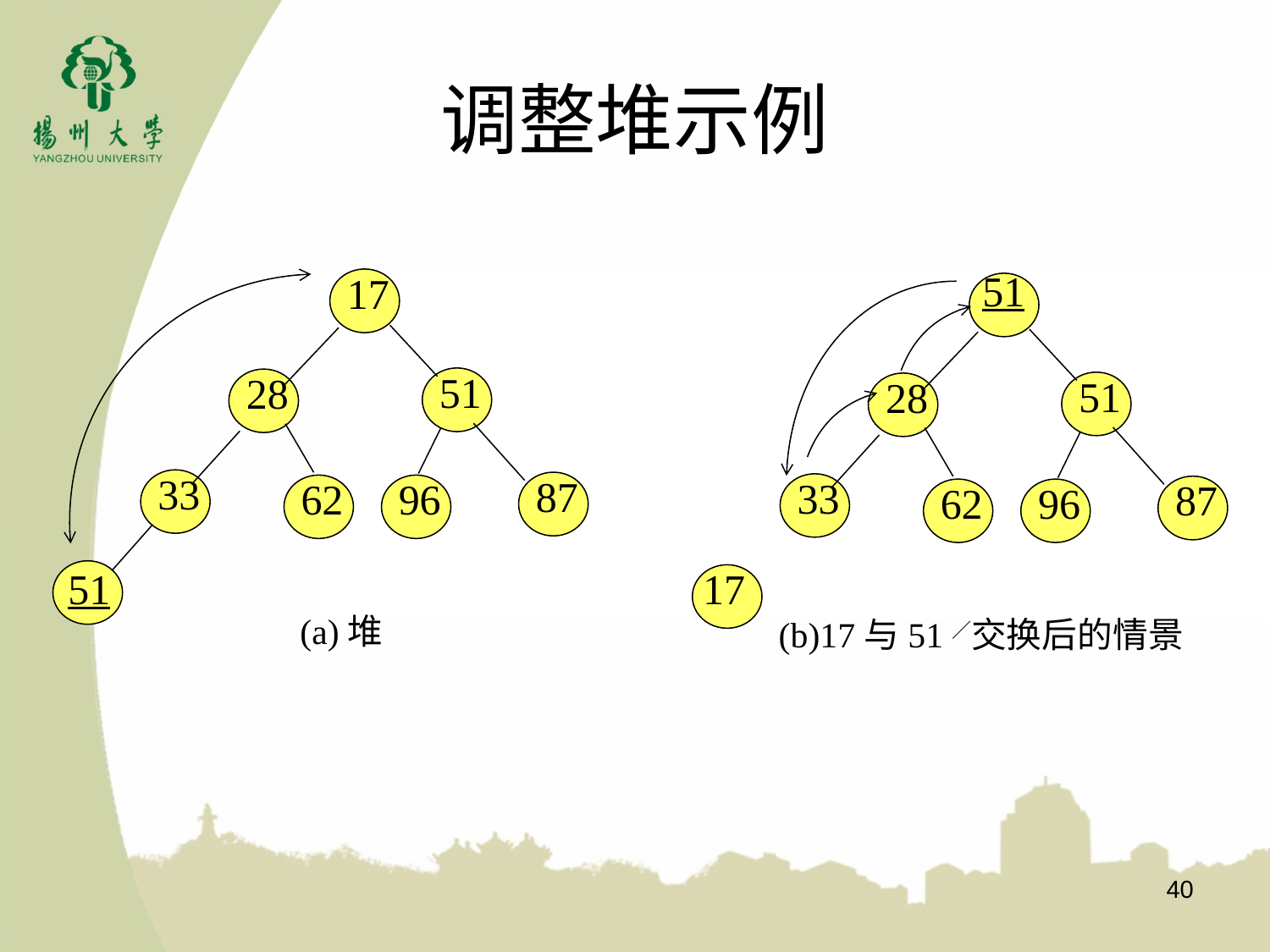

# 调整堆示例
51

51
28

33

87

62
96

17

17

51
28

33

87

62
96

51

(a)堆
(b)17与51／交换后的情景
40